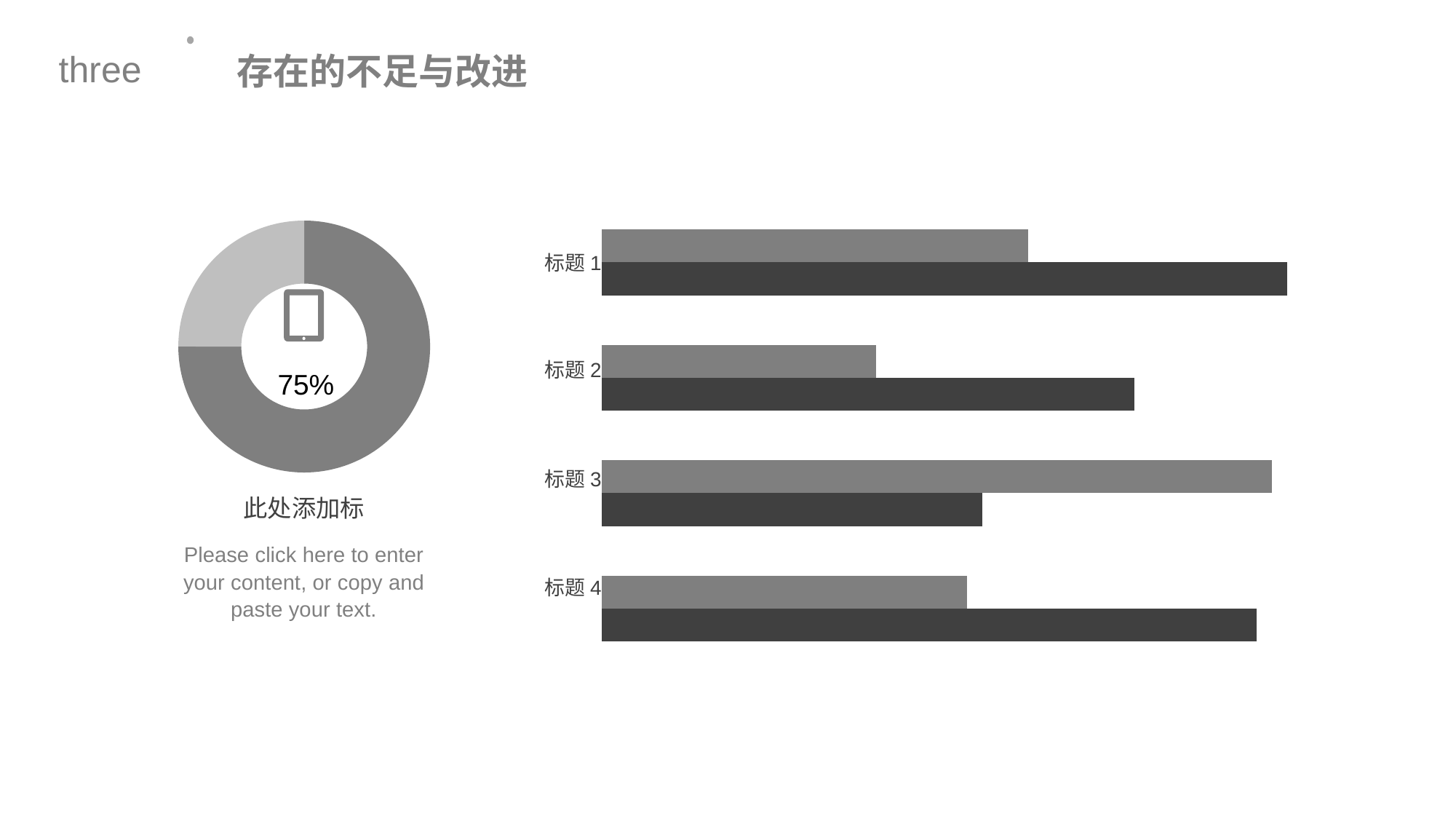

存在的不足与改进

three

### Chart

| Category | 系列 1 | 系列 2 |
|---|---|---|
| 类别 1 | 4.3 | 2.4 |
| 类别 2 | 2.5 | 4.4 |
| 类别 3 | 3.5 | 1.8 |
| 类别 4 | 4.5 | 2.8 |
标题1
标题2
标题3
标题4

### Chart

| Category | 销售额 |
|---|---|
| 第一季度 | 75.0 |
| 第二季度 | 25.0 |
75%
此处添加标
Please click here to enter your content, or copy and paste your text.